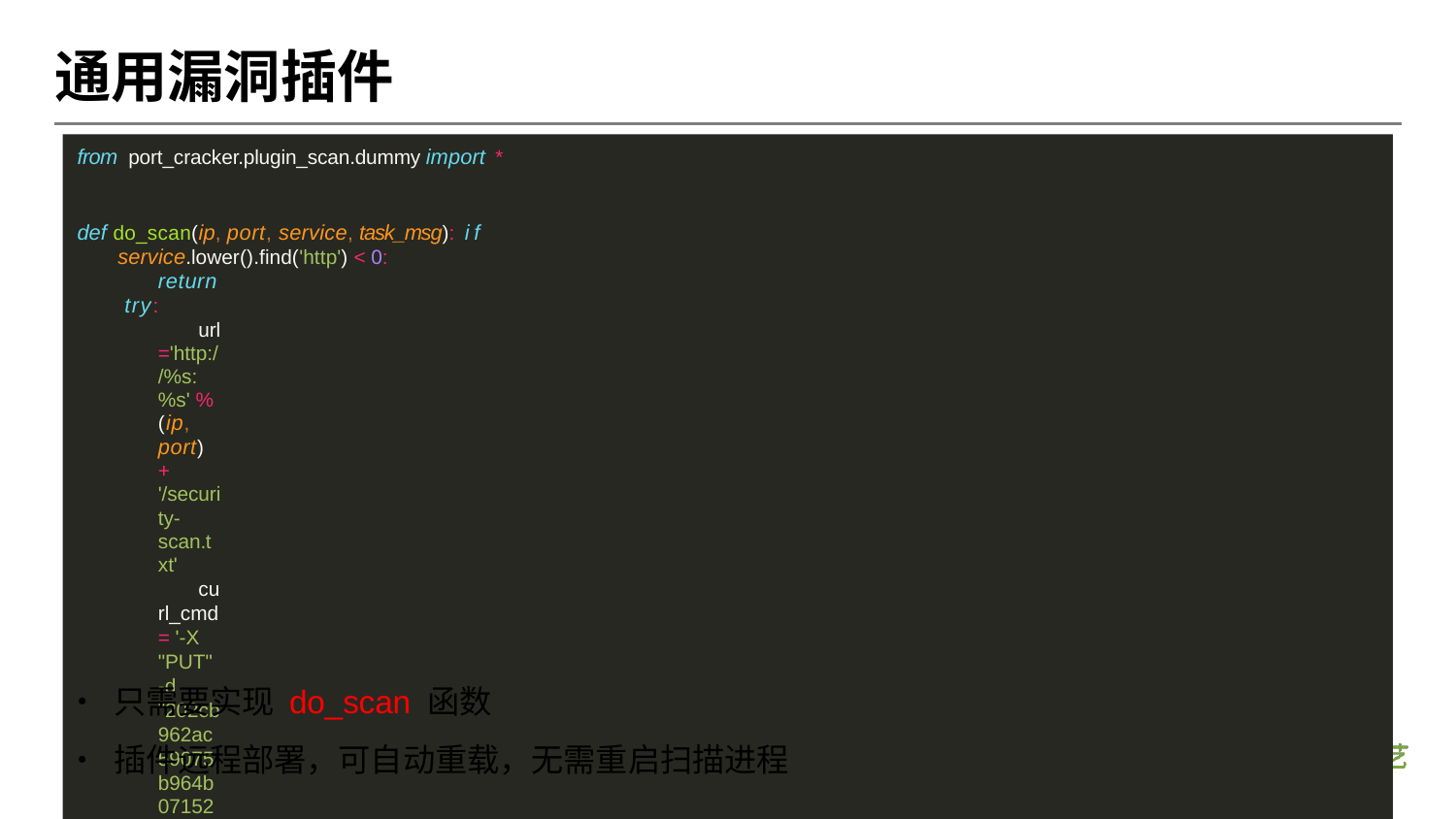

# 通用漏洞插件
from  port_cracker.plugin_scan.dummy import *

def do_scan(ip, port, service, task_msg):  if service.lower().find('http') < 0:
return  try:
url ='http://%s:%s' % (ip, port) + '/security-scan.txt'
curl_cmd = '-X "PUT" -d "202cb962ac59075b964b07152d234b70" %s' % url
code, head, res, errcode, _ = curl.curl(curl_cmd)
if code == 200:
code, head, res, errcode, _ = curl.curl(url)
if code == 200 and res.startswith('202cb962ac59075b964b07152d234b70'):  ret = {
'algroup': 'PUT File',
'affects': 'http://%s:%s' % (ip, port),  'details': 'PUT File Vulnerability\n\n' + url
}
return ret
except  Exception as e:
pass
•	只需要实现 do_scan 函数
•	插件远程部署，可自动重载，无需重启扫描进程